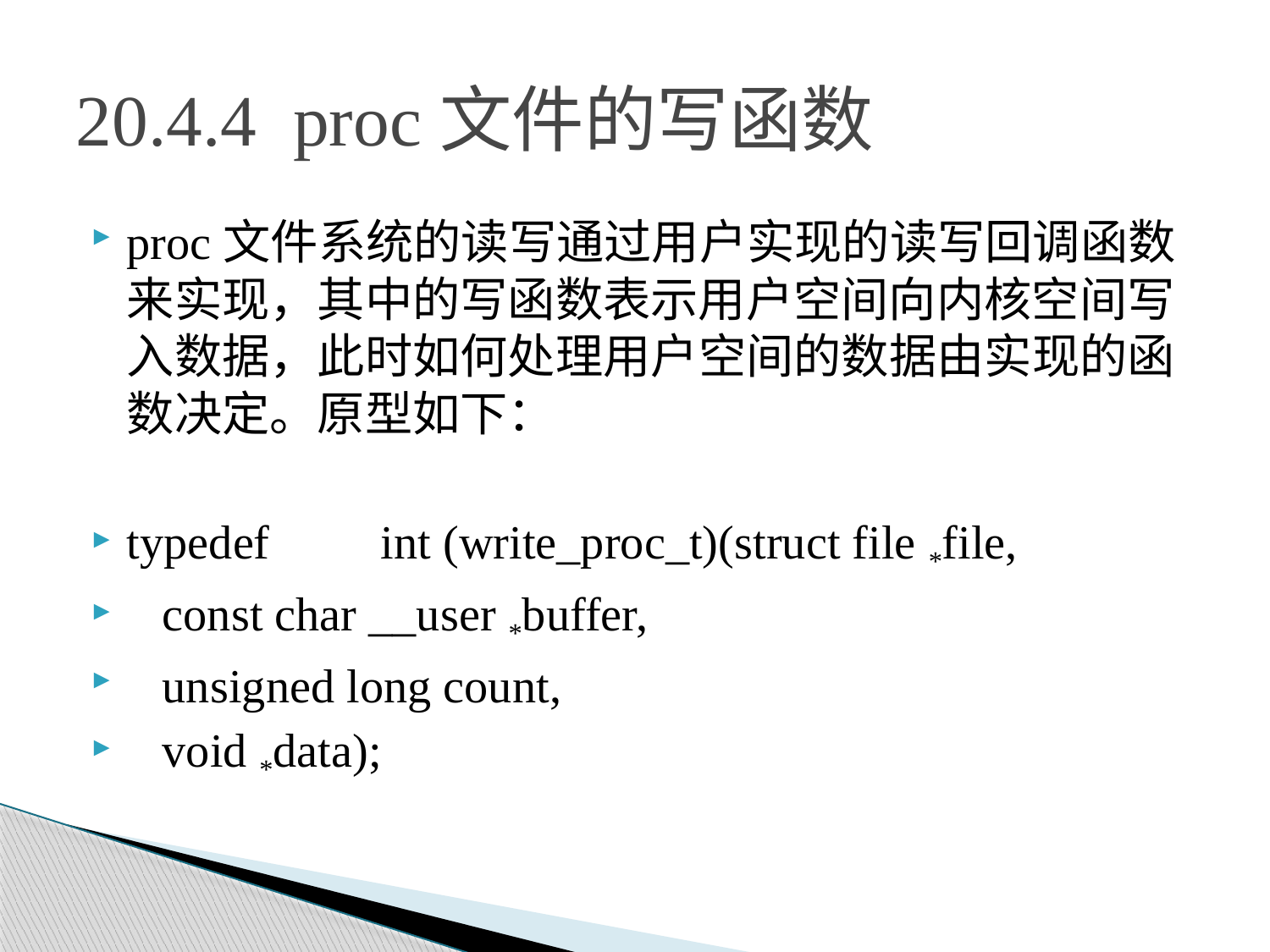

# 20.4.4  proc文件的写函数
proc文件系统的读写通过用户实现的读写回调函数来实现，其中的写函数表示用户空间向内核空间写入数据，此时如何处理用户空间的数据由实现的函数决定。原型如下：

typedef	int (write_proc_t)(struct file *file,
   const char __user *buffer,
   unsigned long count,
   void *data);